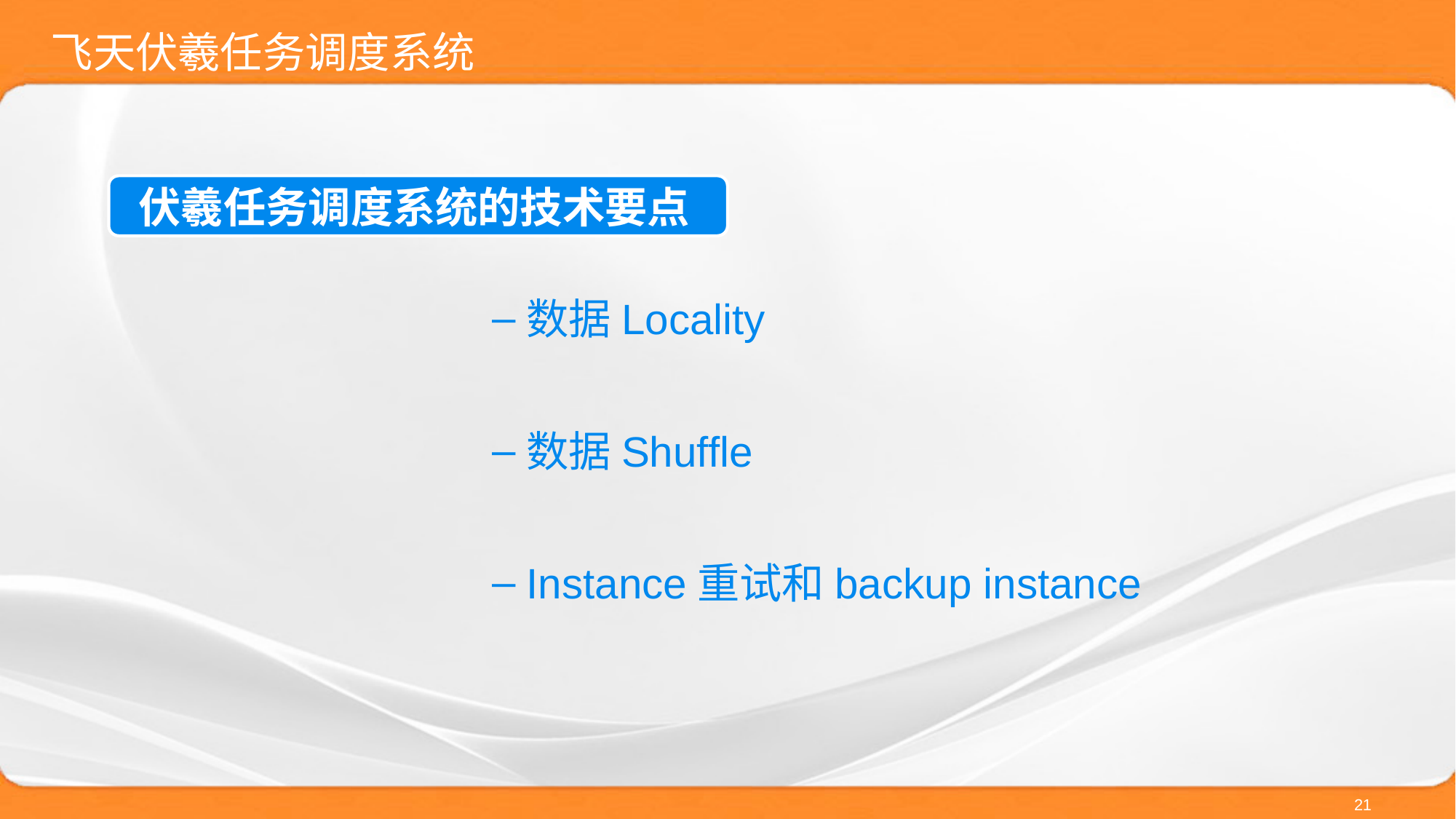

# 飞天伏羲任务调度系统
伏羲任务调度系统的技术要点

数据Locality

数据Shuffle

Instance重试和backup instance
21